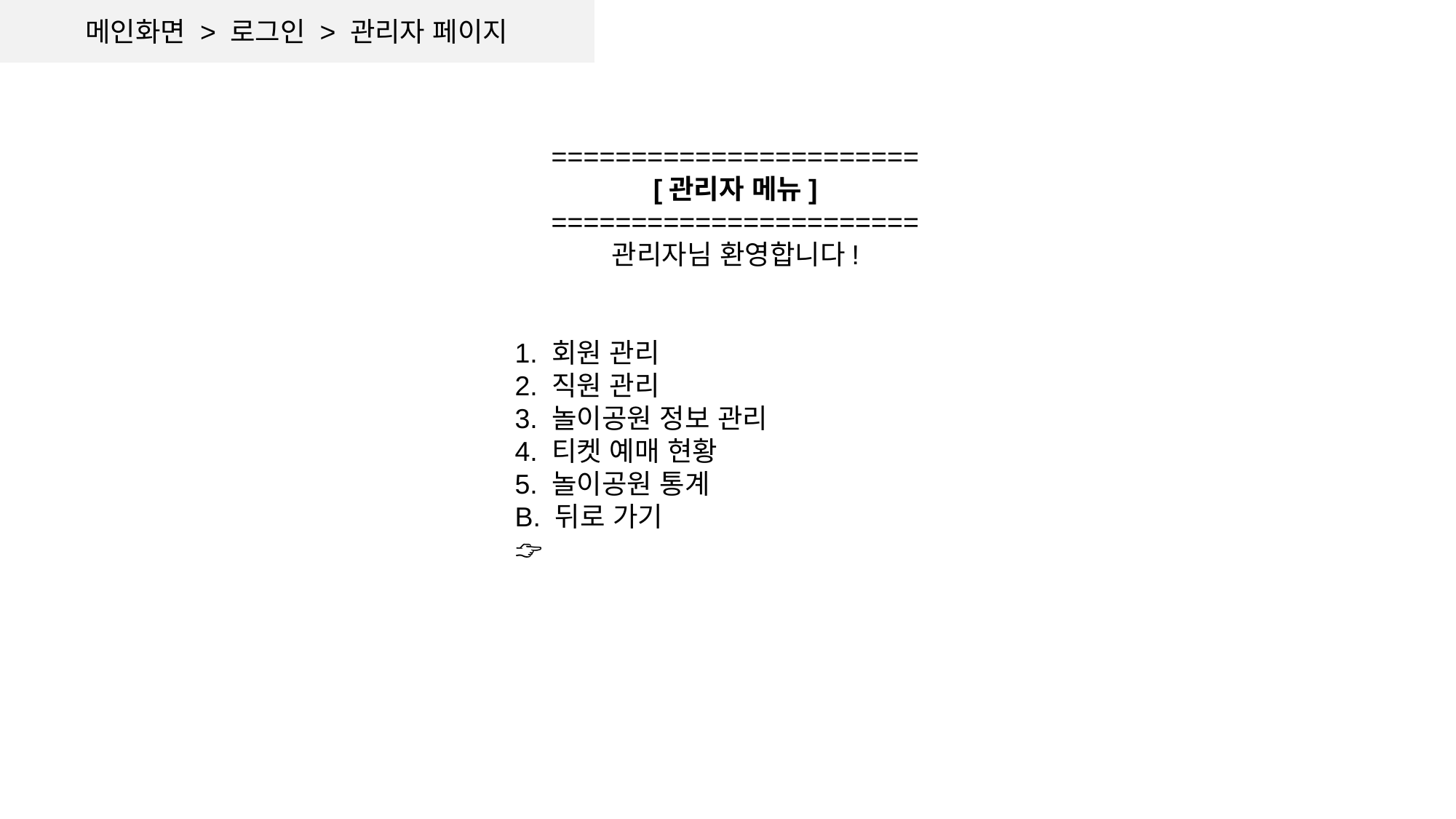

메인화면 > 로그인 > 관리자 페이지
=======================
[관리자 메뉴]
=======================
관리자님 환영합니다!

1. 회원 관리
2. 직원 관리
3. 놀이공원 정보 관리
4. 티켓 예매 현황
5. 놀이공원 통계
B. 뒤로 가기
👉